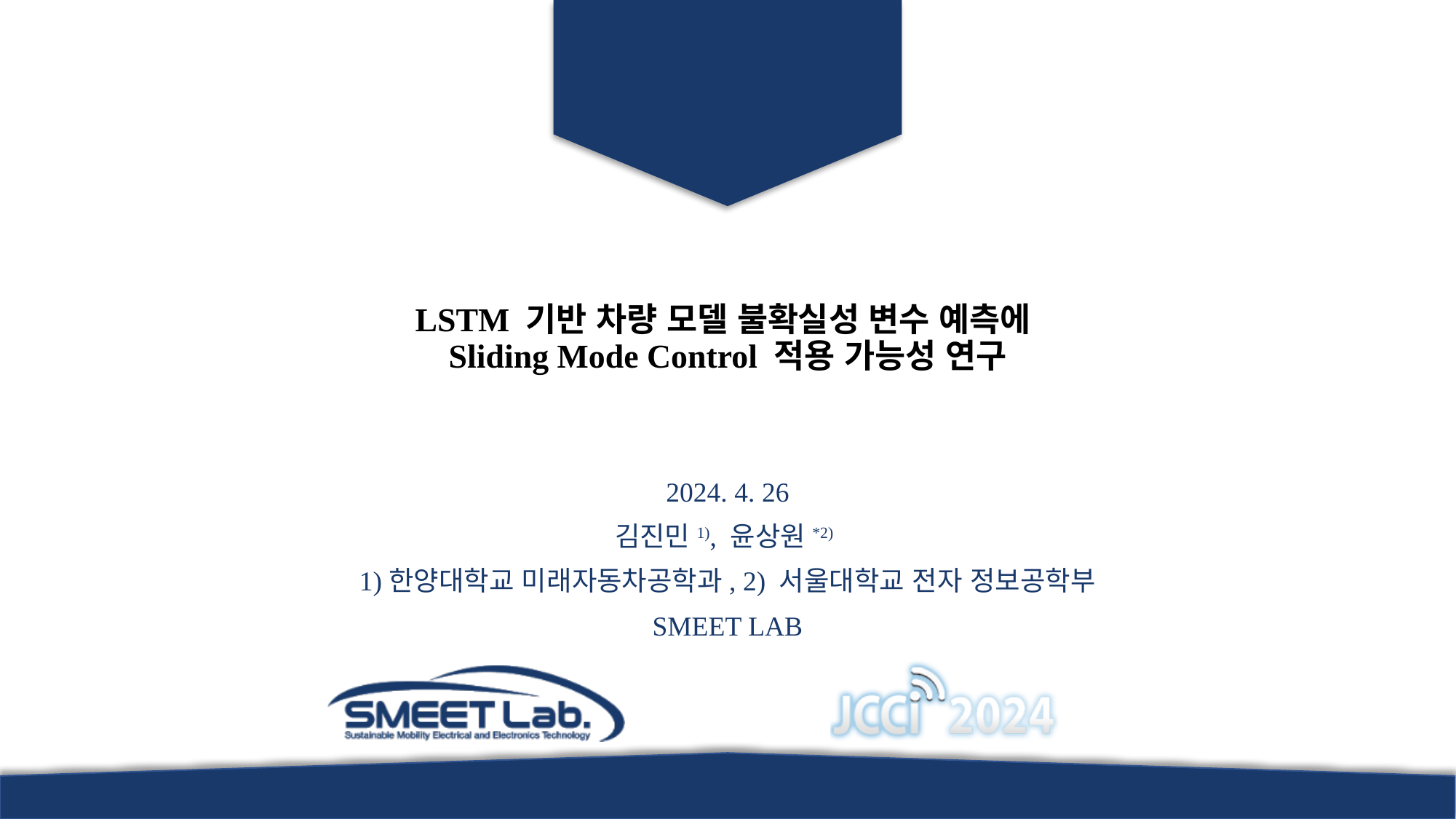

LSTM 기반 차량 모델 불확실성 변수 예측에
Sliding Mode Control 적용 가능성 연구
2024. 4. 26
김진민1), 윤상원*2)
1)한양대학교 미래자동차공학과, 2) 서울대학교 전자 정보공학부
SMEET LAB